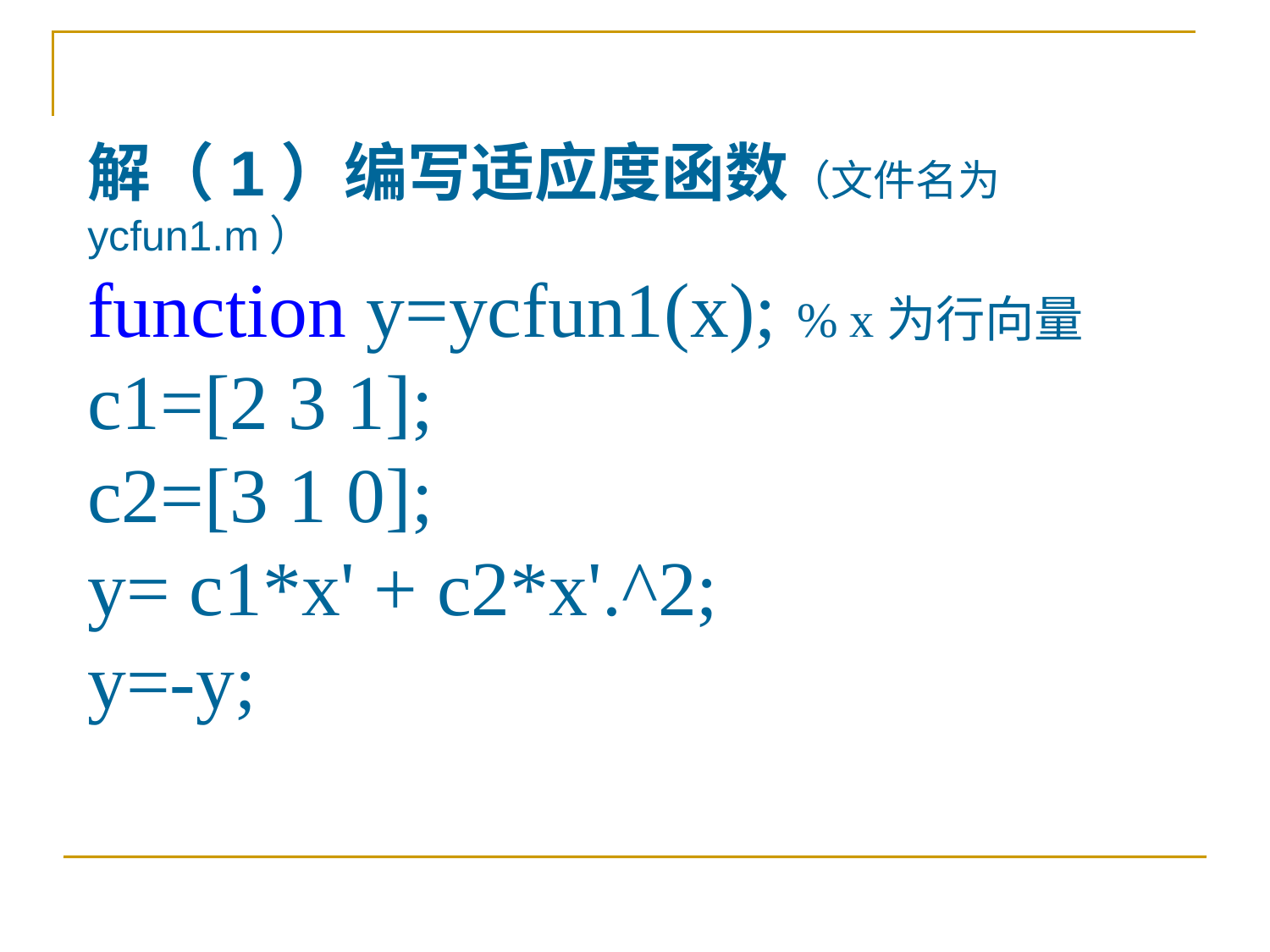

解（1）编写适应度函数（文件名为ycfun1.m）
function y=ycfun1(x); % x为行向量
c1=[2 3 1];
c2=[3 1 0];
y= c1*x' + c2*x'.^2;
y=-y;